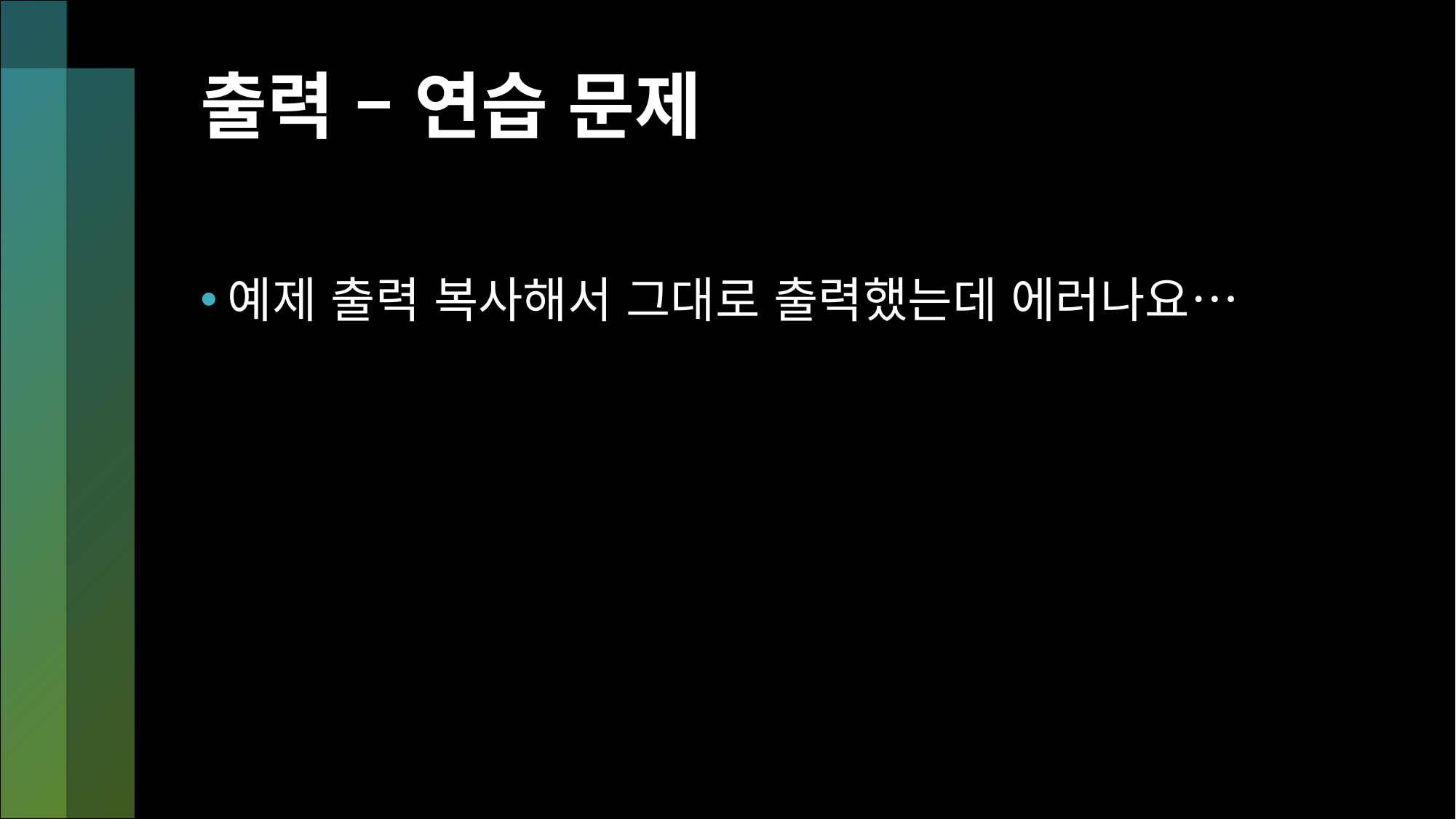

# 출력 – 연습 문제
예제 출력 복사해서 그대로 출력했는데 에러나요…